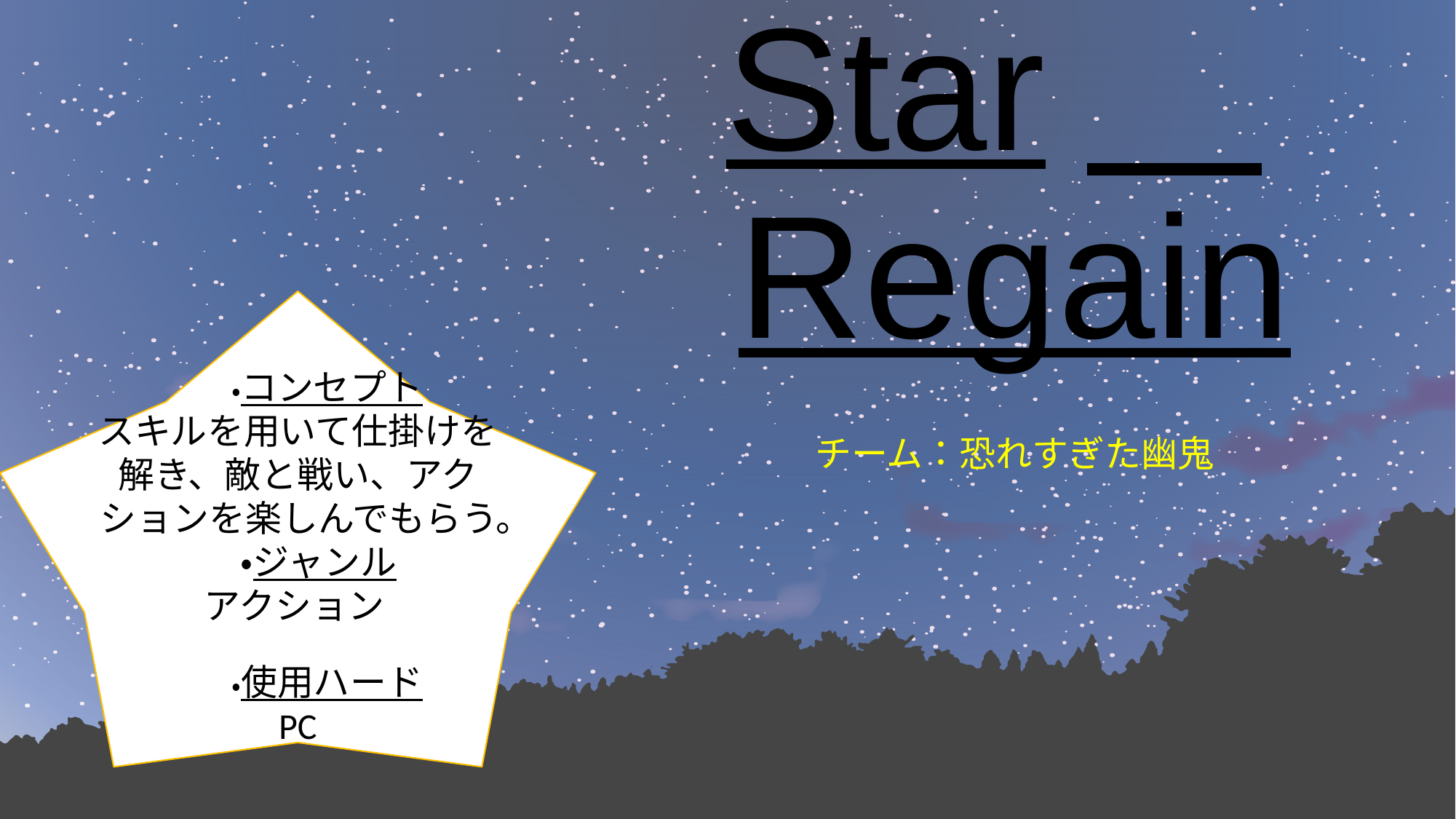

# Star　Regain
　　　　　・コンセプト
スキルを用いて仕掛けを解き、敵と戦い、アクションを楽しんでもらう。
　　　　・ジャンル
	アクション

　　　　　・使用ハード
PC

チーム：恐れすぎた幽鬼